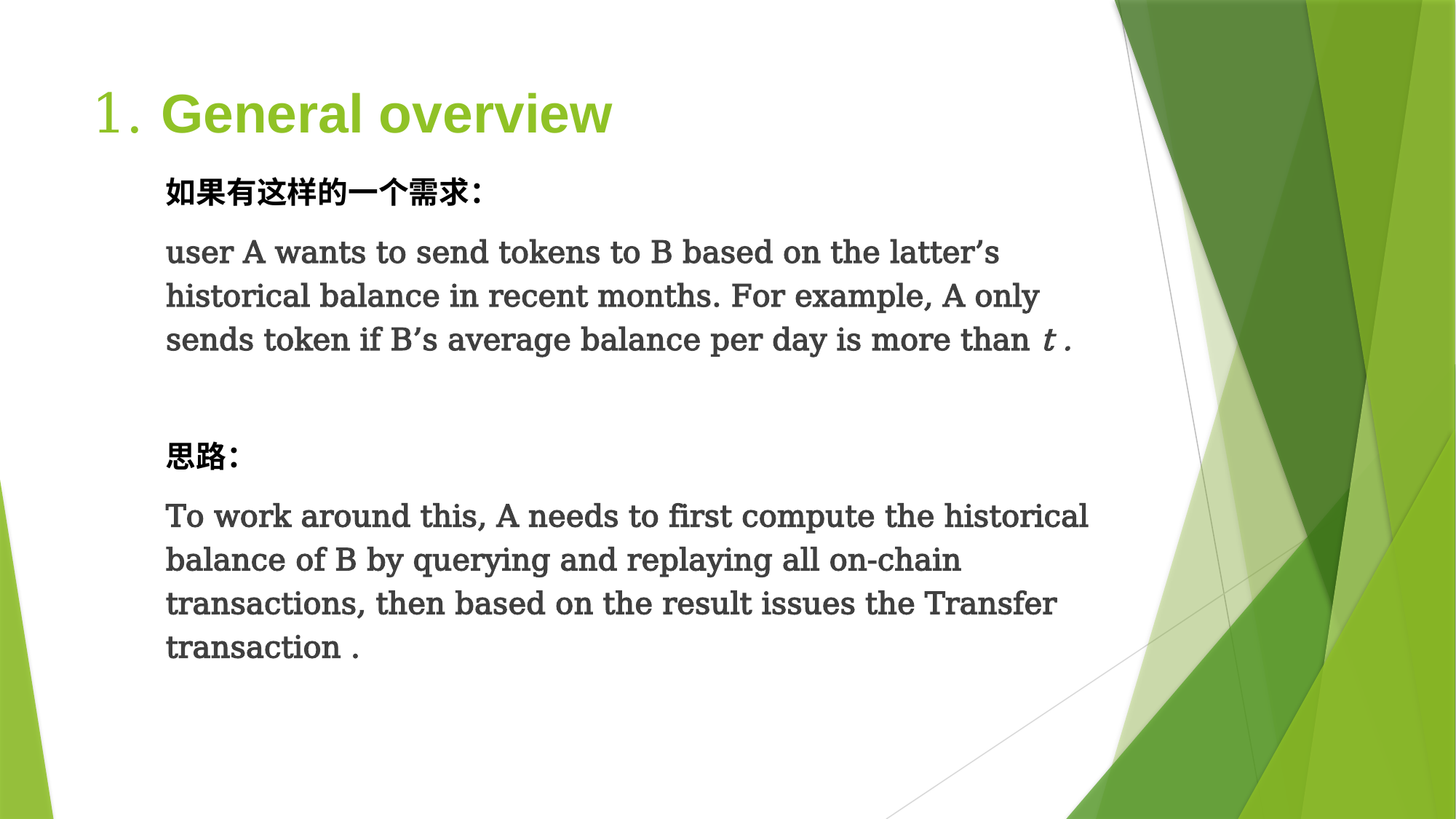

# 1. General overview
如果有这样的一个需求：
user A wants to send tokens to B based on the latter’s historical balance in recent months. For example, A only sends token if B’s average balance per day is more than t .

思路：
To work around this, A needs to first compute the historical balance of B by querying and replaying all on-chain transactions, then based on the result issues the Transfer transaction .